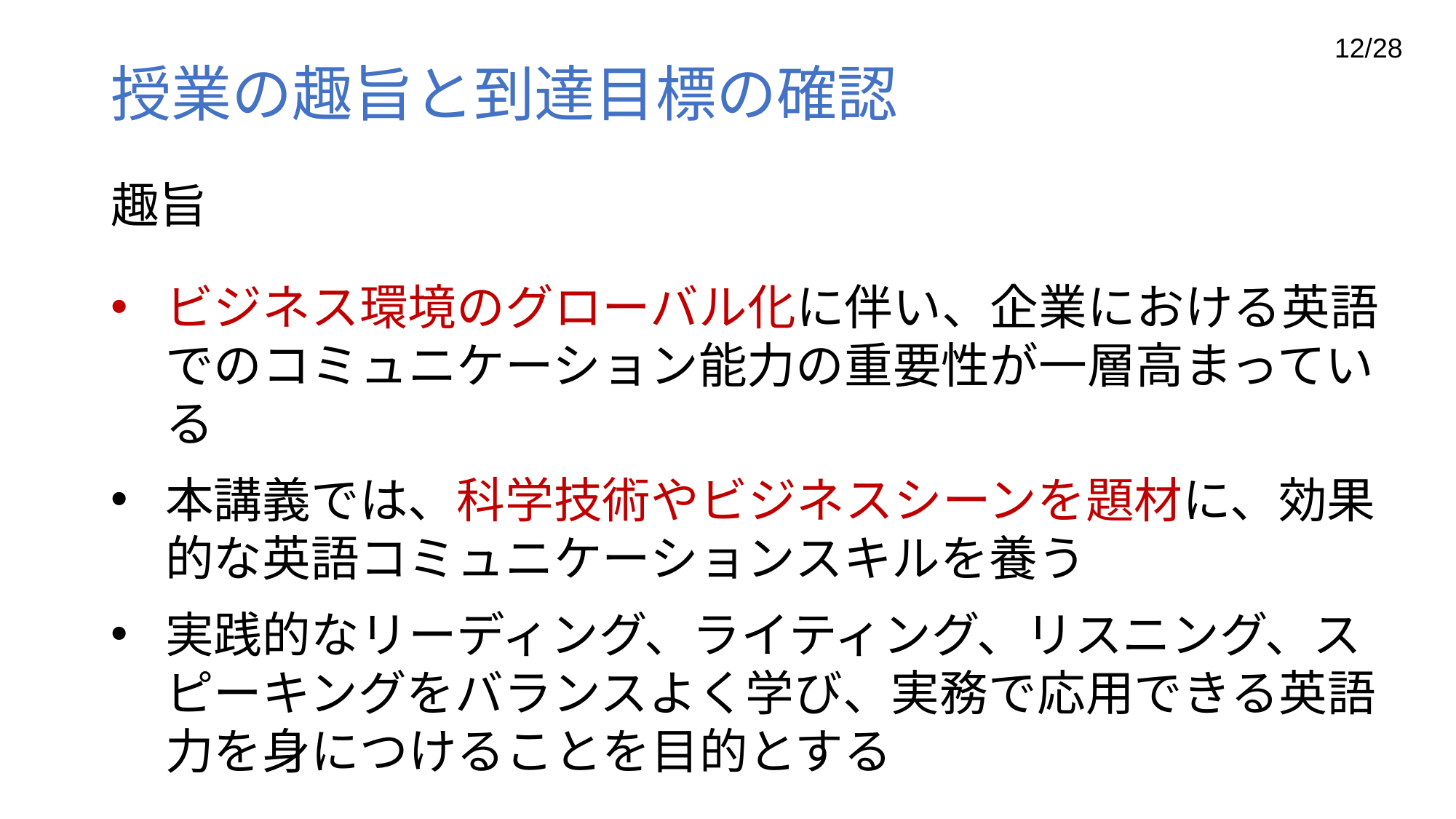

12/28
# 授業の趣旨と到達目標の確認
趣旨

ビジネス環境のグローバル化に伴い、企業における英語でのコミュニケーション能力の重要性が一層高まっている
本講義では、科学技術やビジネスシーンを題材に、効果的な英語コミュニケーションスキルを養う
実践的なリーディング、ライティング、リスニング、スピーキングをバランスよく学び、実務で応用できる英語力を身につけることを目的とする